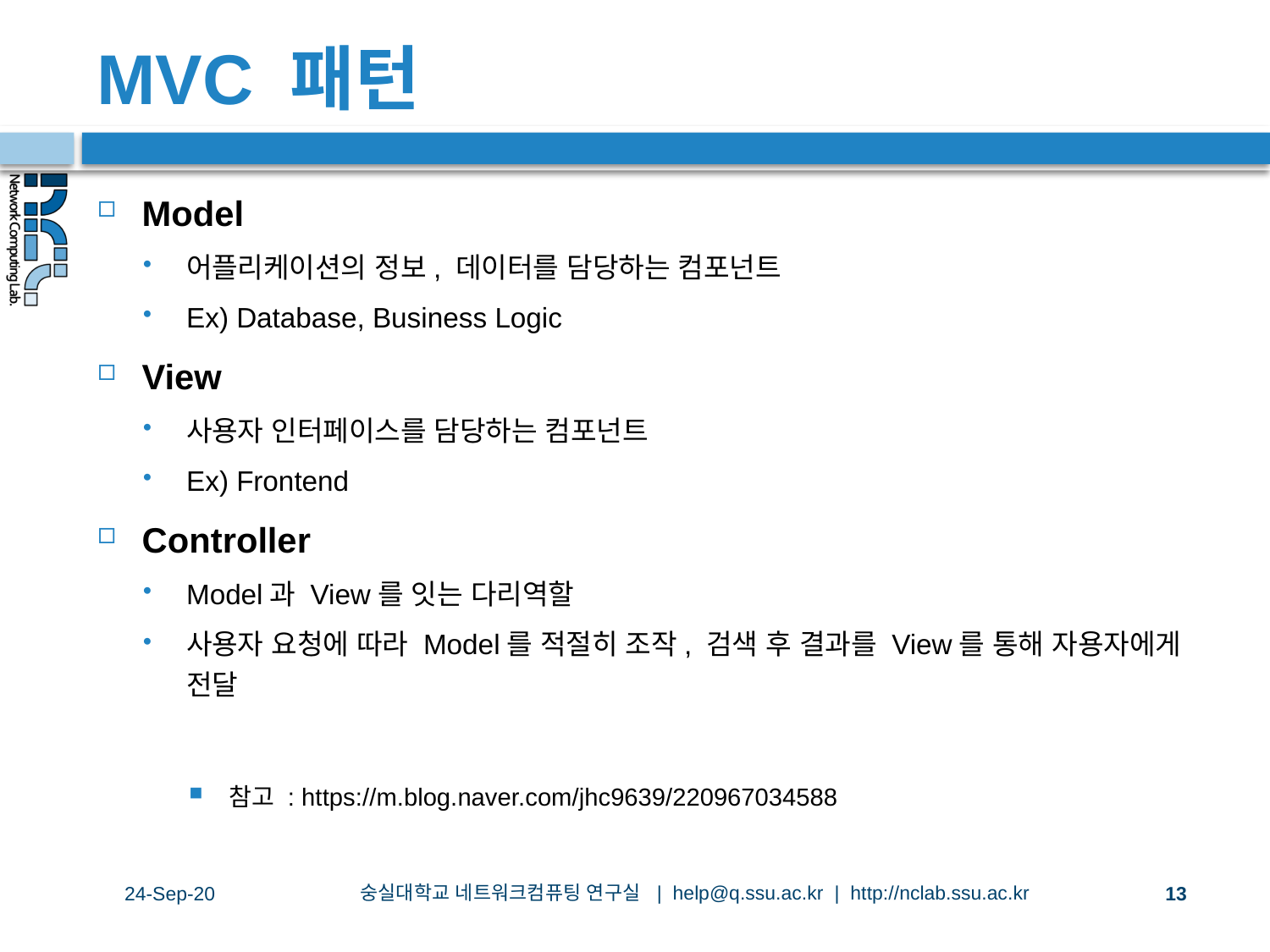

# MVC 패턴
Model
어플리케이션의 정보, 데이터를 담당하는 컴포넌트
Ex) Database, Business Logic
View
사용자 인터페이스를 담당하는 컴포넌트
Ex) Frontend
Controller
Model과 View를 잇는 다리역할
사용자 요청에 따라 Model를 적절히 조작, 검색 후 결과를 View를 통해 자용자에게 전달

참고 : https://m.blog.naver.com/jhc9639/220967034588
숭실대학교 네트워크컴퓨팅 연구실  |  help@q.ssu.ac.kr  |  http://nclab.ssu.ac.kr
24-Sep-20
13